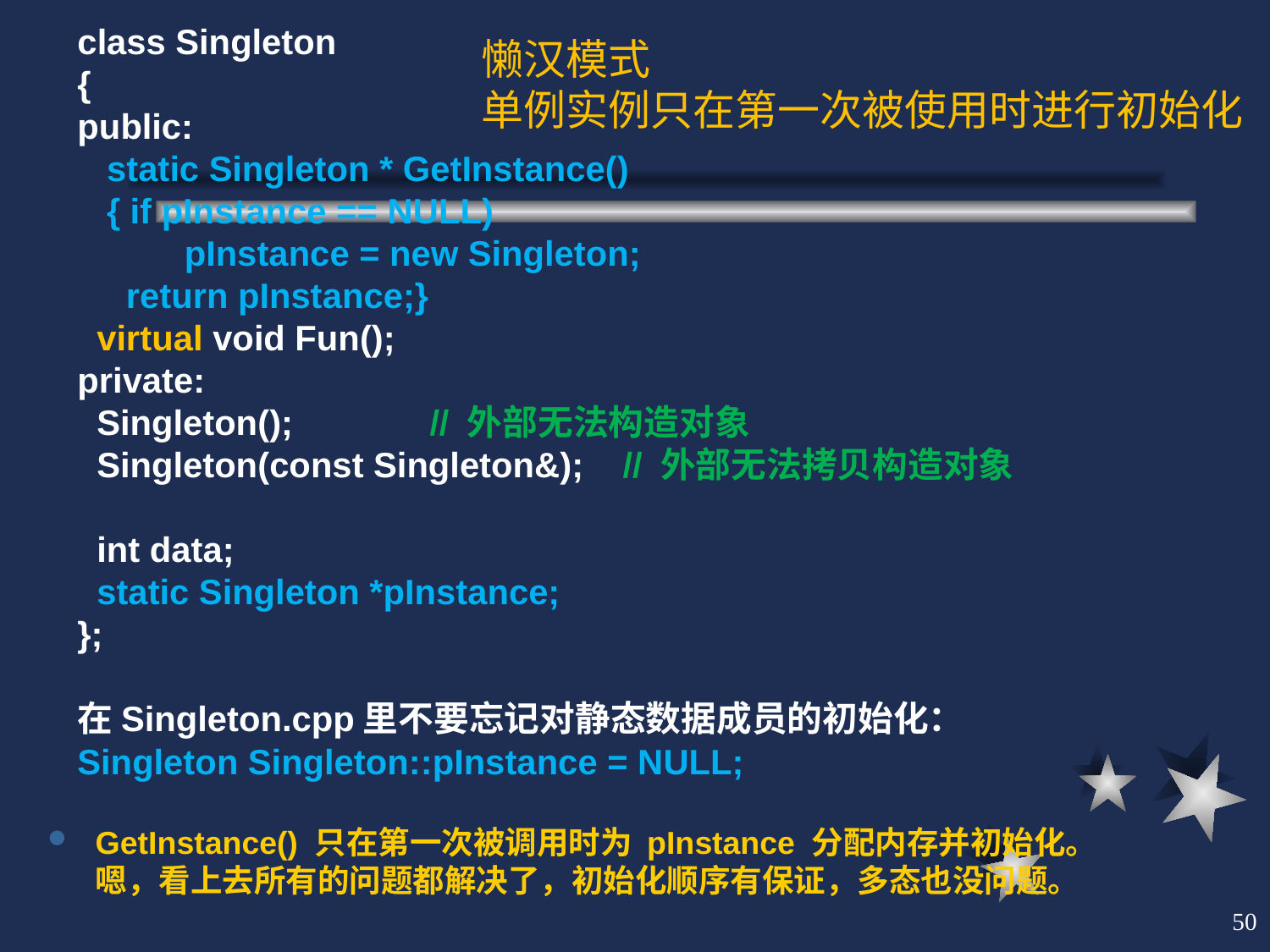

class Singleton
{
public:
   static Singleton * GetInstance()
   { if pInstance == NULL)
           pInstance = new Singleton;
     return pInstance;}
  virtual void Fun();
private:
  Singleton();              // 外部无法构造对象
  Singleton(const Singleton&);    // 外部无法拷贝构造对象

  int data;
  static Singleton *pInstance;
};

在Singleton.cpp里不要忘记对静态数据成员的初始化：
Singleton Singleton::pInstance = NULL;
懒汉模式
单例实例只在第一次被使用时进行初始化
GetInstance() 只在第一次被调用时为 pInstance 分配内存并初始化。
嗯，看上去所有的问题都解决了，初始化顺序有保证，多态也没问题。
50